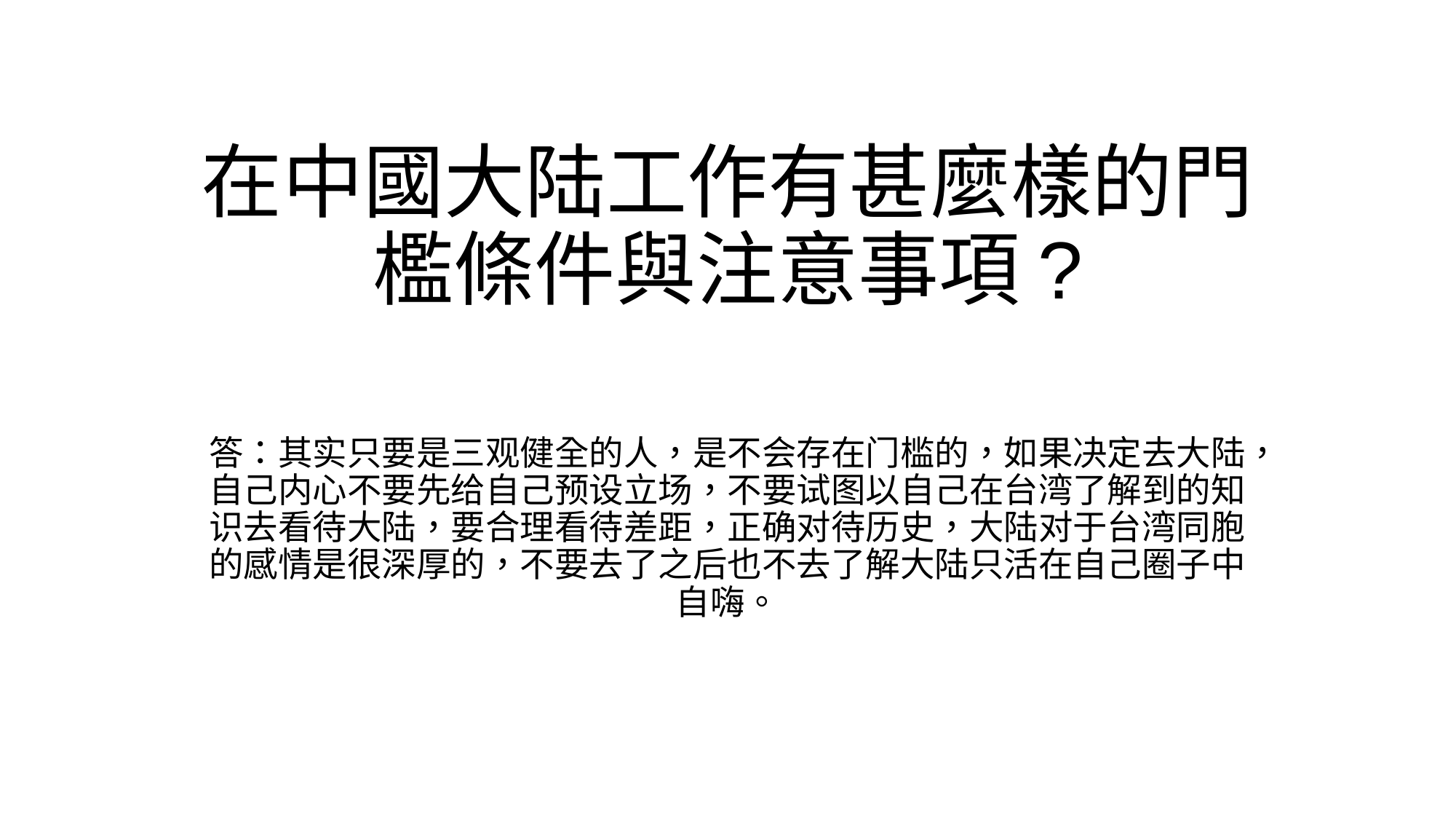

# 在中國大陆工作有甚麼樣的門檻條件與注意事項?
答：其实只要是三观健全的人，是不会存在门槛的，如果决定去大陆，自己内心不要先给自己预设立场，不要试图以自己在台湾了解到的知识去看待大陆，要合理看待差距，正确对待历史，大陆对于台湾同胞的感情是很深厚的，不要去了之后也不去了解大陆只活在自己圈子中自嗨。